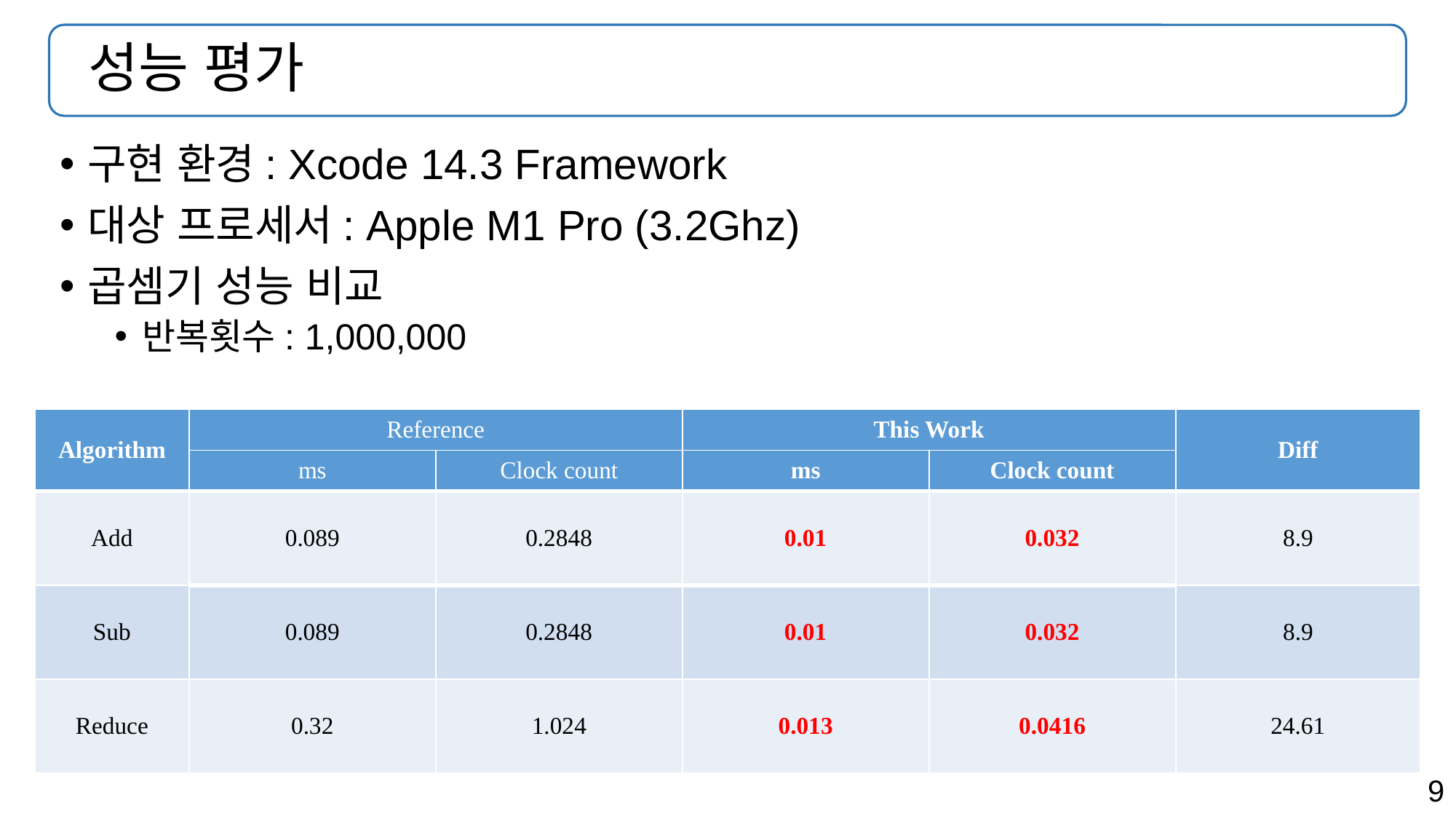

# 성능 평가
구현 환경: Xcode 14.3 Framework
대상 프로세서: Apple M1 Pro (3.2Ghz)
곱셈기 성능 비교
반복횟수: 1,000,000

| Algorithm | Reference |  | This Work |  | Diff |
| --- | --- | --- | --- | --- | --- |
|  | ms | Clock count | ms | Clock count |  |
| Add | 0.089 | 0.2848 | 0.01 | 0.032 | 8.9 |
| Sub | 0.089 | 0.2848 | 0.01 | 0.032 | 8.9 |
| Reduce | 0.32 | 1.024 | 0.013 | 0.0416 | 24.61 |